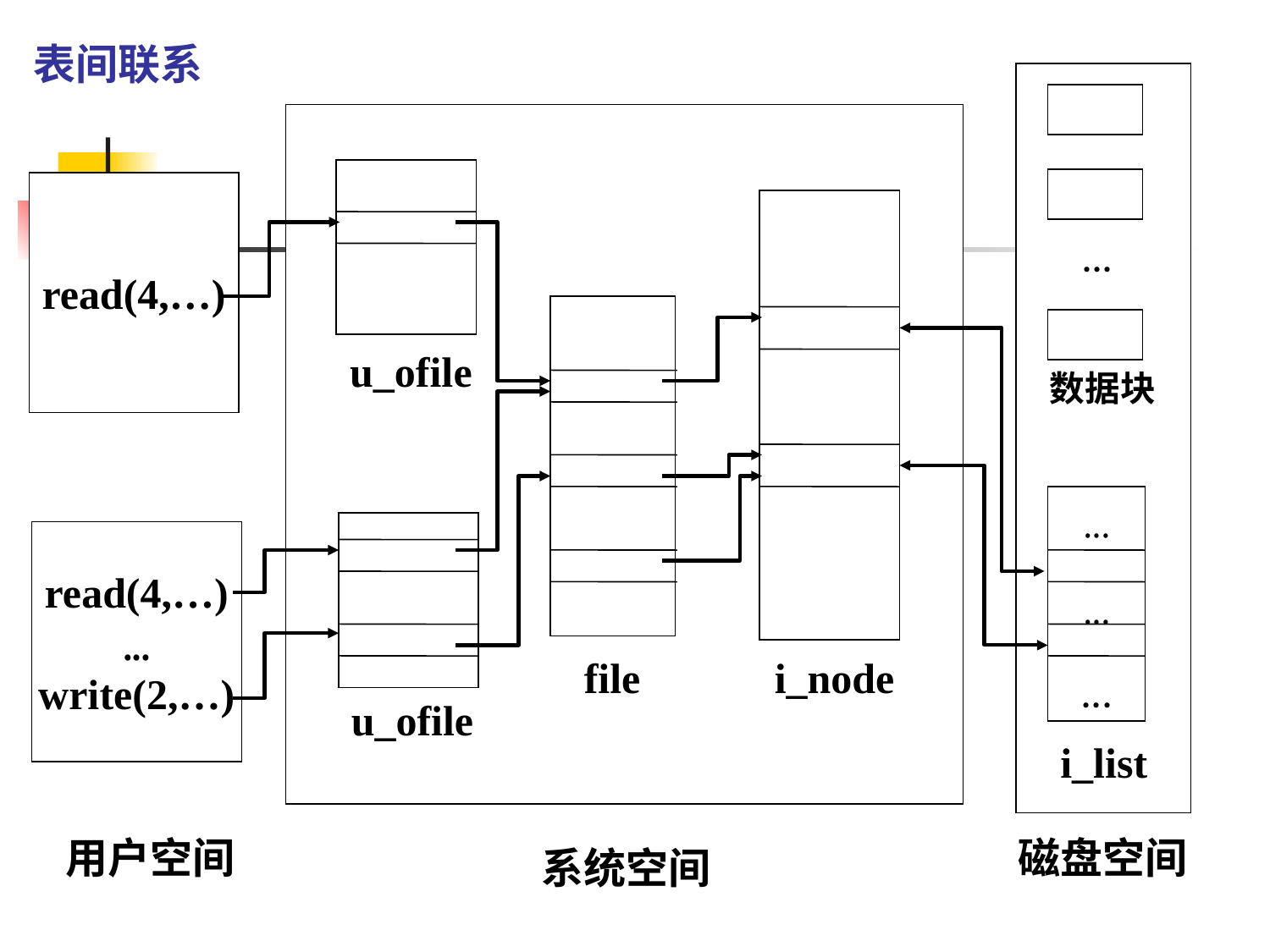

表间联系

read(4,…)

...

u_ofile
数据块

…
…

...

read(4,…)
…
write(2,…)

file
i_node

u_ofile
i_list
用户空间
磁盘空间
系统空间